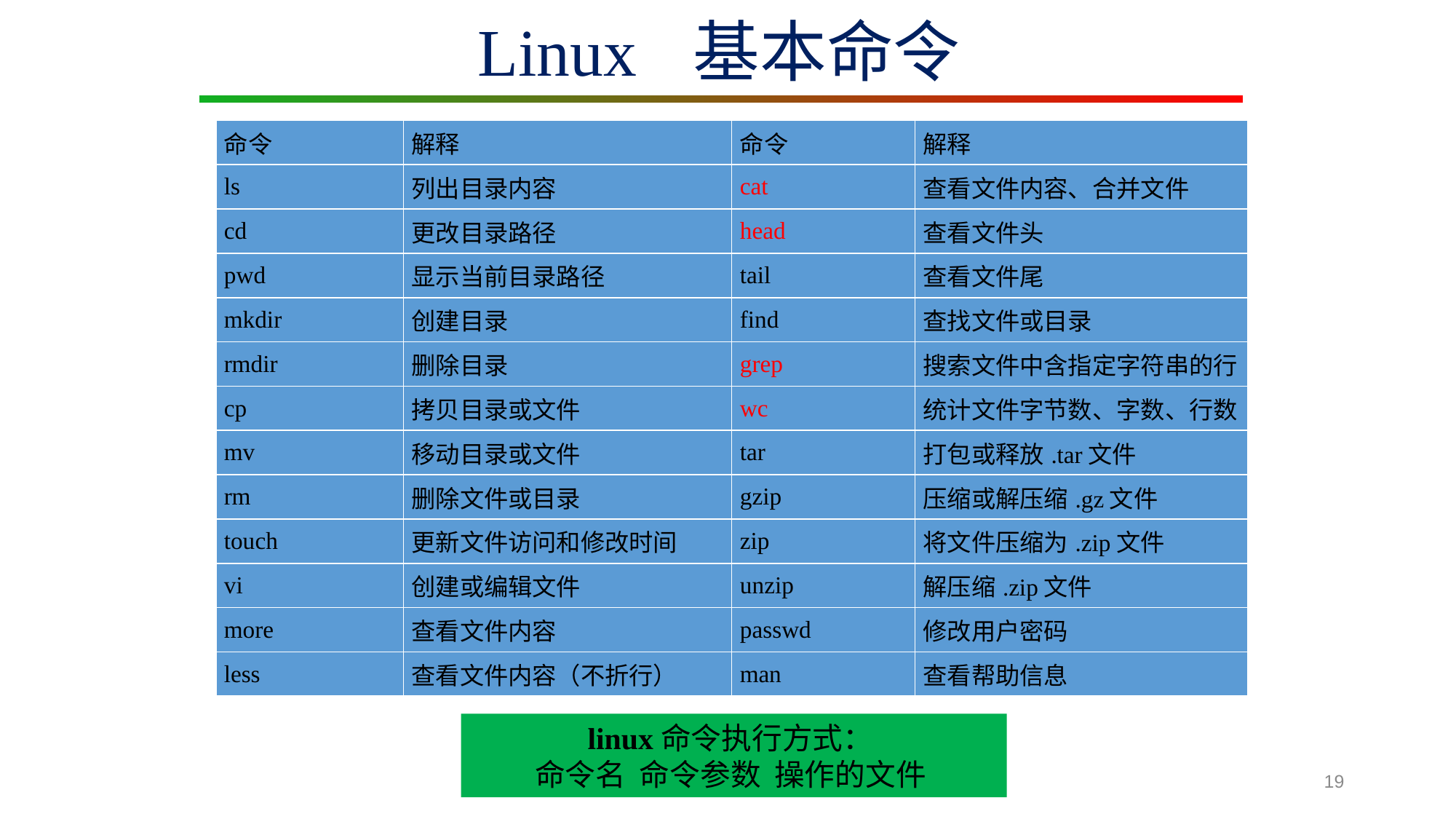

# Linux 基本命令

| 命令 | 解释 | 命令 | 解释 |
| --- | --- | --- | --- |
| ls | 列出目录内容 | cat | 查看文件内容、合并文件 |
| cd | 更改目录路径 | head | 查看文件头 |
| pwd | 显示当前目录路径 | tail | 查看文件尾 |
| mkdir | 创建目录 | find | 查找文件或目录 |
| rmdir | 删除目录 | grep | 搜索文件中含指定字符串的行 |
| cp | 拷贝目录或文件 | wc | 统计文件字节数、字数、行数 |
| mv | 移动目录或文件 | tar | 打包或释放.tar文件 |
| rm | 删除文件或目录 | gzip | 压缩或解压缩.gz文件 |
| touch | 更新文件访问和修改时间 | zip | 将文件压缩为.zip文件 |
| vi | 创建或编辑文件 | unzip | 解压缩.zip文件 |
| more | 查看文件内容 | passwd | 修改用户密码 |
| less | 查看文件内容（不折行） | man | 查看帮助信息 |
linux命令执行方式：
命令名  命令参数  操作的文件
19